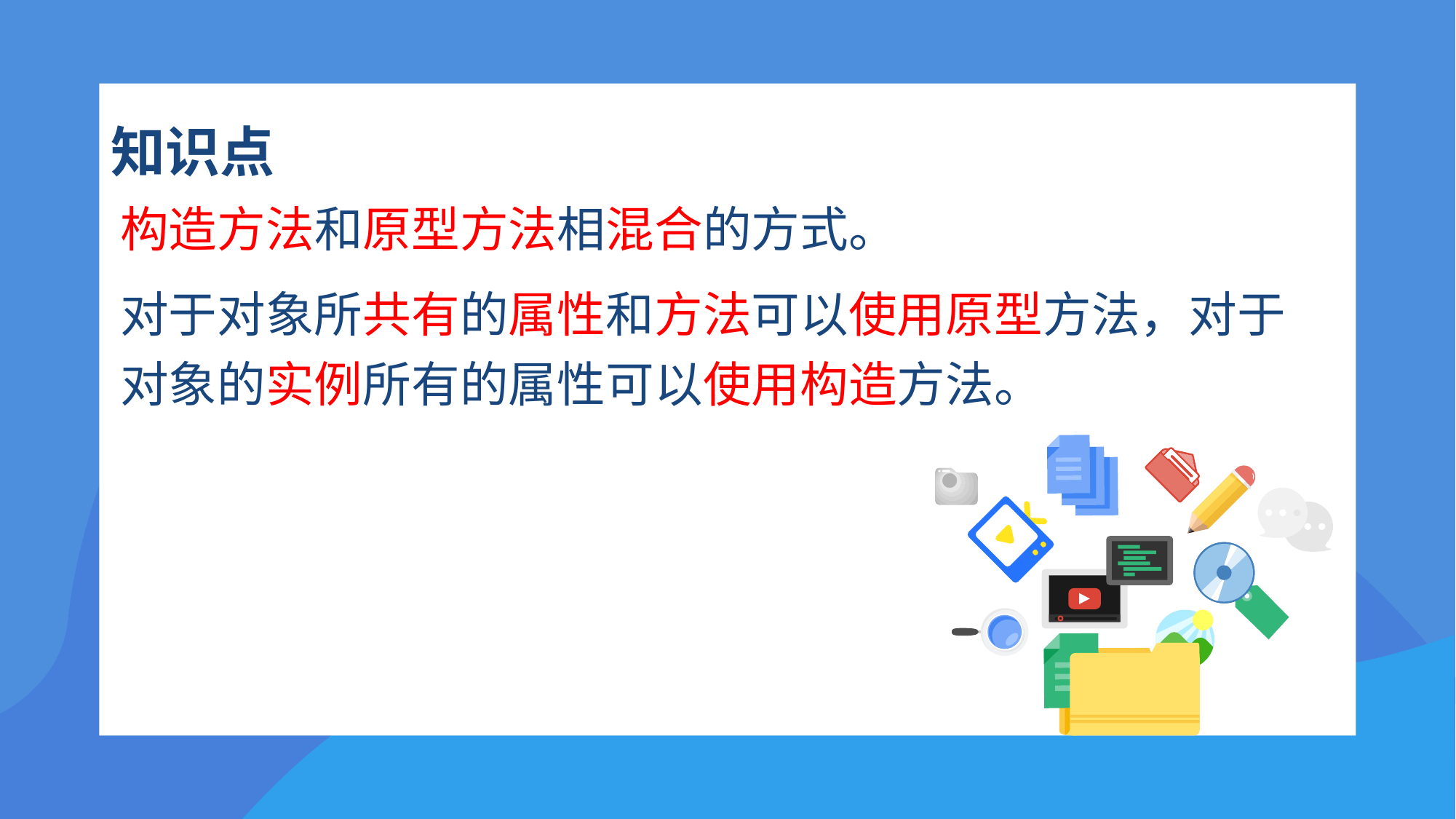

# 知识点
构造方法和原型方法相混合的方式。
对于对象所共有的属性和方法可以使用原型方法，对于对象的实例所有的属性可以使用构造方法。